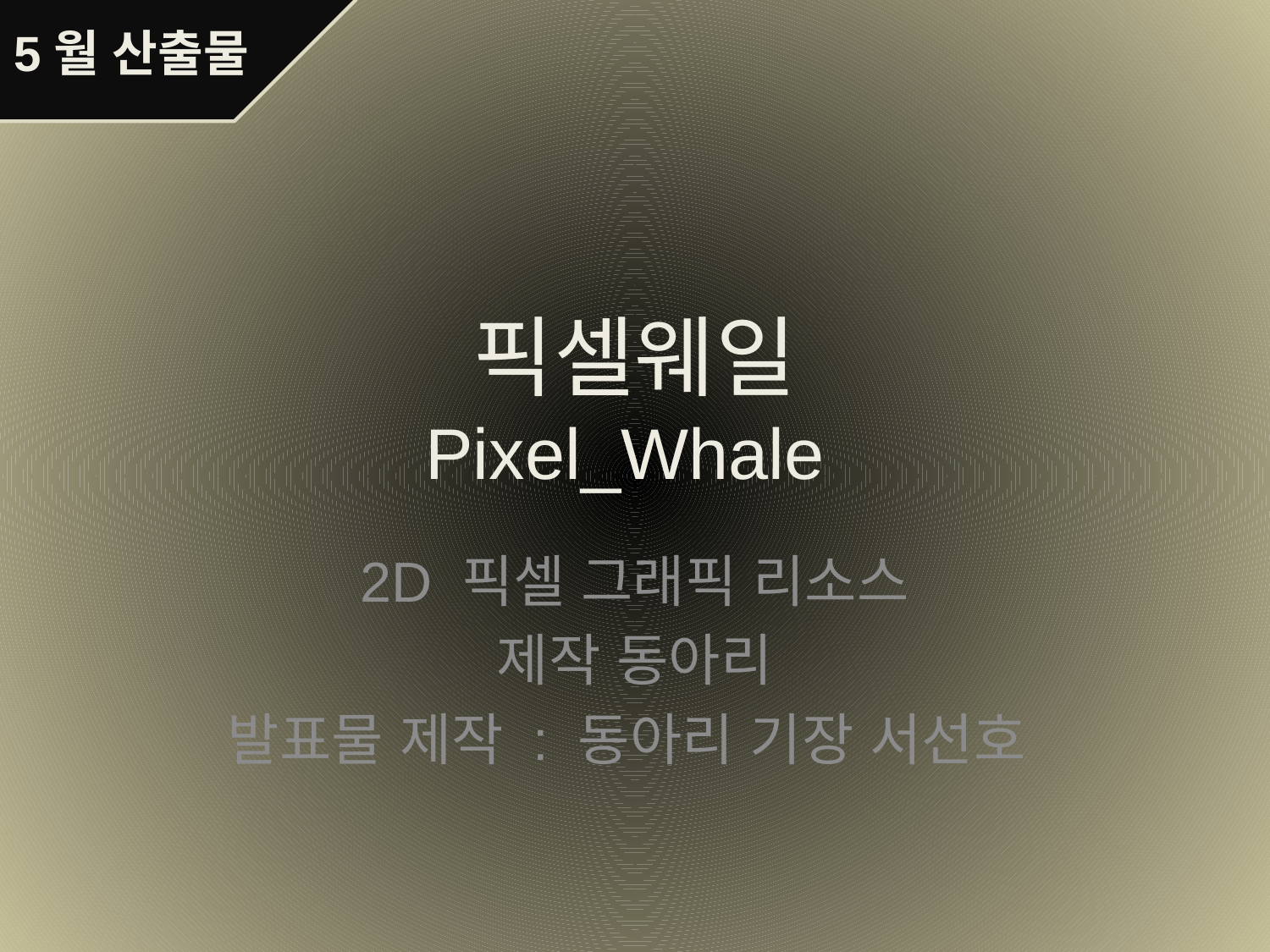

# 픽셀웨일 Pixel_Whale
2D 픽셀 그래픽 리소스
제작 동아리
발표물 제작 : 동아리 기장 서선호